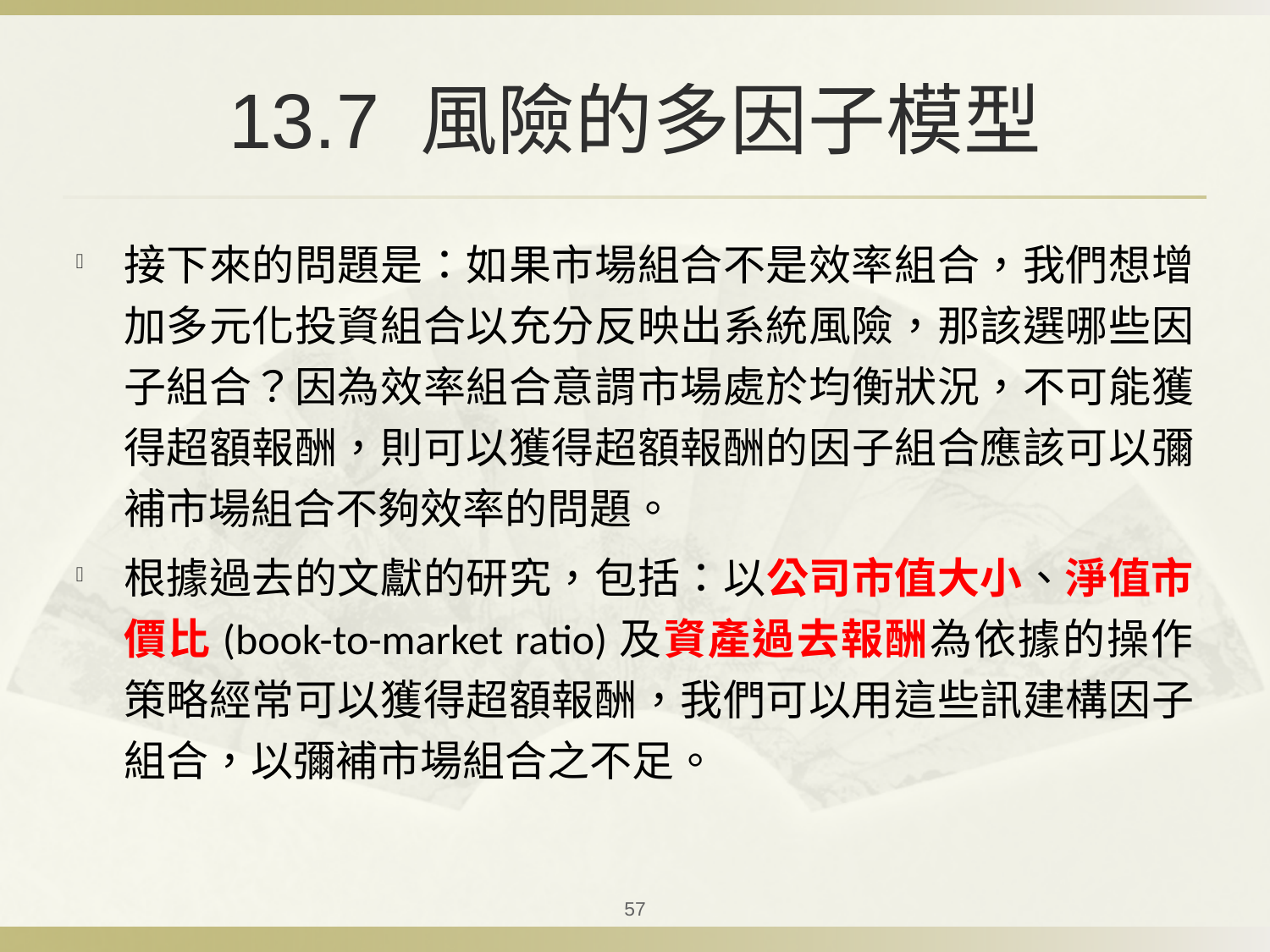

# 13.7 風險的多因子模型
接下來的問題是：如果市場組合不是效率組合，我們想增加多元化投資組合以充分反映出系統風險，那該選哪些因子組合？因為效率組合意謂市場處於均衡狀況，不可能獲得超額報酬，則可以獲得超額報酬的因子組合應該可以彌補市場組合不夠效率的問題。
根據過去的文獻的研究，包括：以公司市值大小、淨值市價比(book-to-market ratio)及資產過去報酬為依據的操作策略經常可以獲得超額報酬，我們可以用這些訊建構因子組合，以彌補市場組合之不足。

57